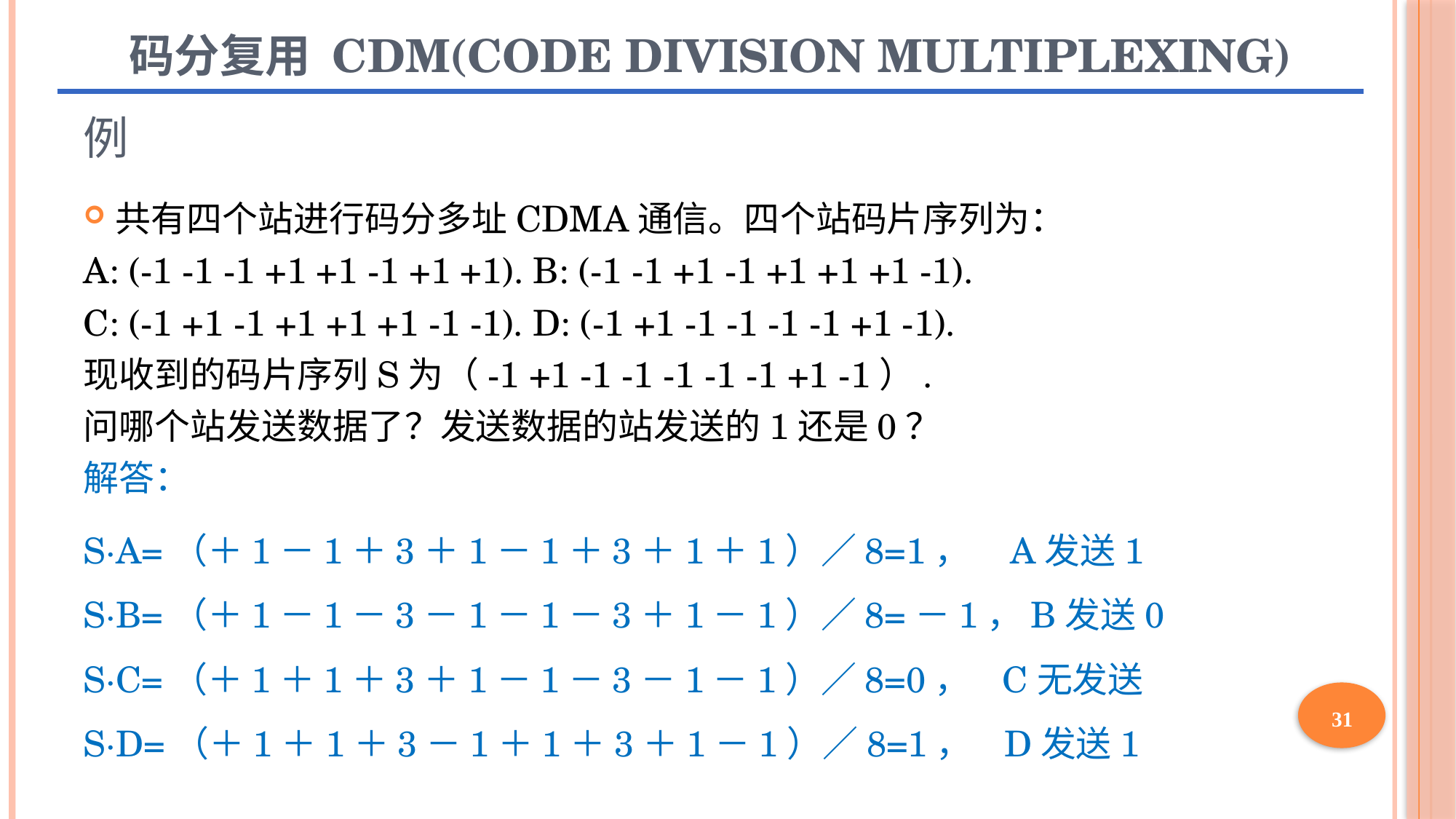

码分复用 CDM(Code Division Multiplexing)
# 例
共有四个站进行码分多址CDMA通信。四个站码片序列为：
A: (-1 -1 -1 +1 +1 -1 +1 +1). B: (-1 -1 +1 -1 +1 +1 +1 -1).
C: (-1 +1 -1 +1 +1 +1 -1 -1). D: (-1 +1 -1 -1 -1 -1 +1 -1).
现收到的码片序列S为（-1 +1 -1 -1 -1 -1 -1 +1 -1）.
问哪个站发送数据了？发送数据的站发送的1还是0？
解答：
S·A=（＋1－1＋3＋1－1＋3＋1＋1）／8=1，    A发送1
S·B=（＋1－1－3－1－1－3＋1－1）／8=－1，B发送0
S·C=（＋1＋1＋3＋1－1－3－1－1）／8=0，   C无发送
S·D=（＋1＋1＋3－1＋1＋3＋1－1）／8=1，   D发送1
31